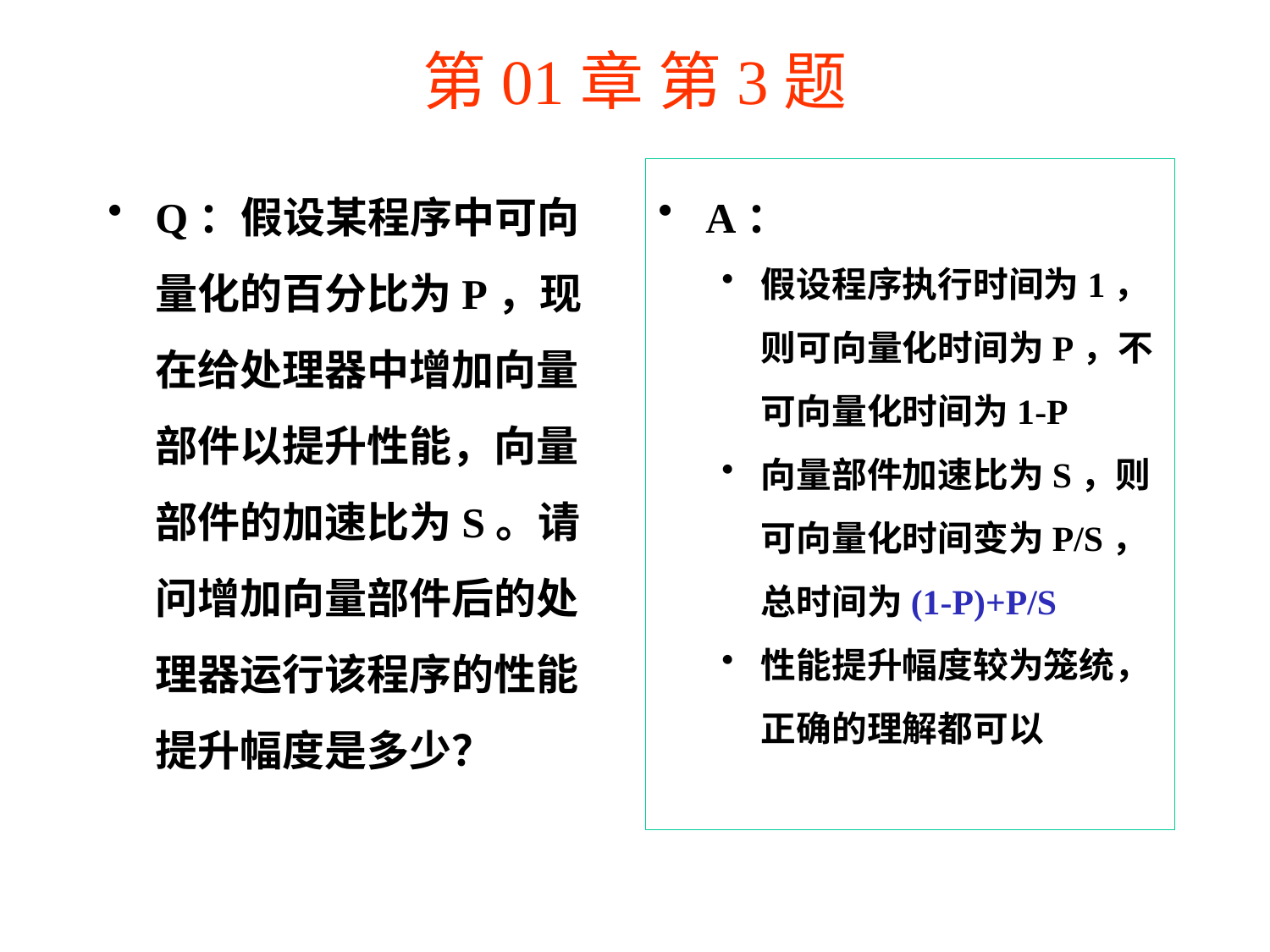

# 第01章 第3题
Q：假设某程序中可向量化的百分比为P，现在给处理器中增加向量部件以提升性能，向量部件的加速比为S。请问增加向量部件后的处理器运行该程序的性能提升幅度是多少？
A：
假设程序执行时间为1，则可向量化时间为P，不可向量化时间为1-P
向量部件加速比为S，则可向量化时间变为P/S，总时间为(1-P)+P/S
性能提升幅度较为笼统，正确的理解都可以